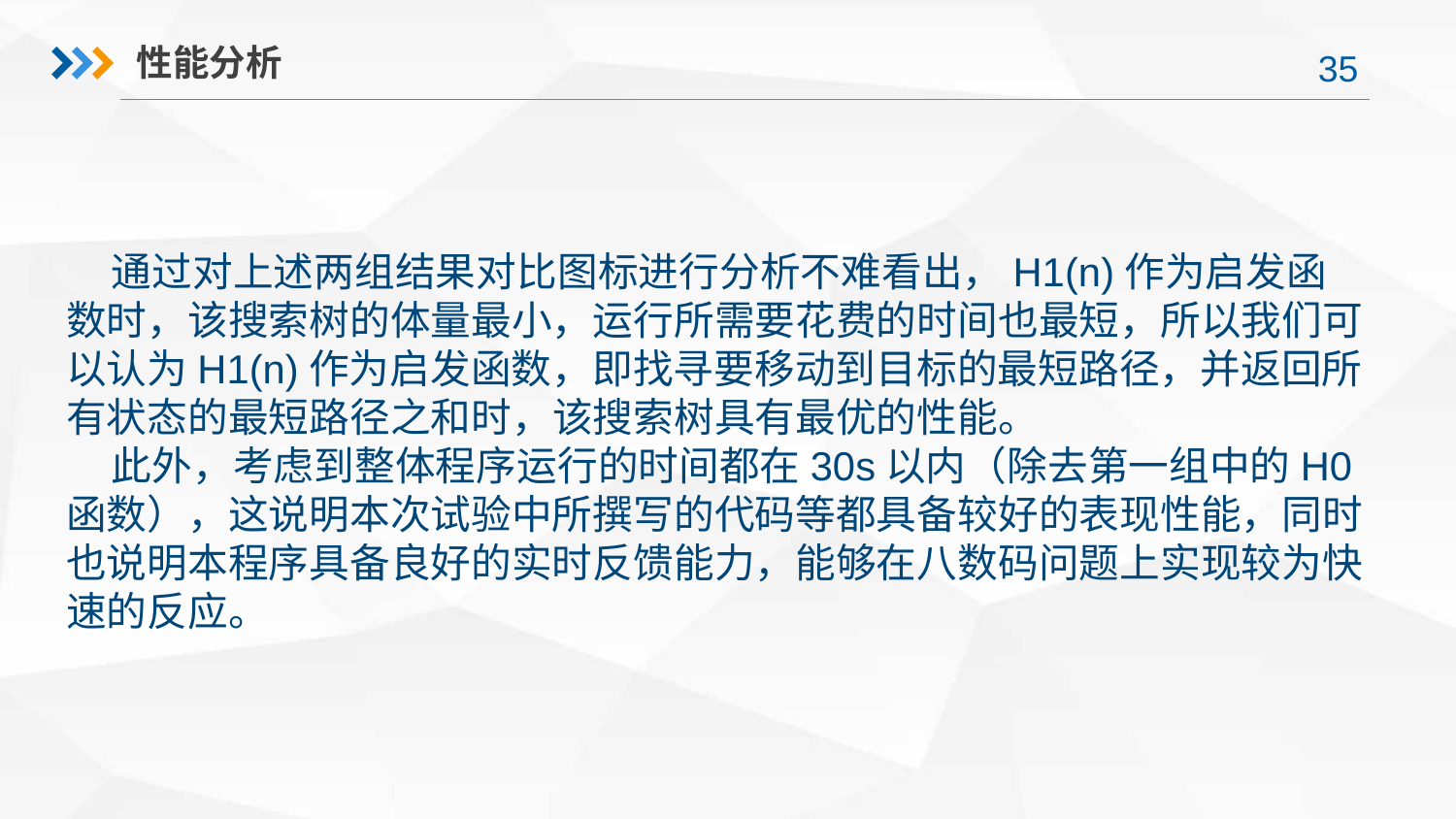

性能分析
    通过对上述两组结果对比图标进行分析不难看出，H1(n)作为启发函数时，该搜索树的体量最小，运行所需要花费的时间也最短，所以我们可以认为H1(n)作为启发函数，即找寻要移动到目标的最短路径，并返回所有状态的最短路径之和时，该搜索树具有最优的性能。
    此外，考虑到整体程序运行的时间都在30s以内（除去第一组中的H0函数），这说明本次试验中所撰写的代码等都具备较好的表现性能，同时也说明本程序具备良好的实时反馈能力，能够在八数码问题上实现较为快速的反应。